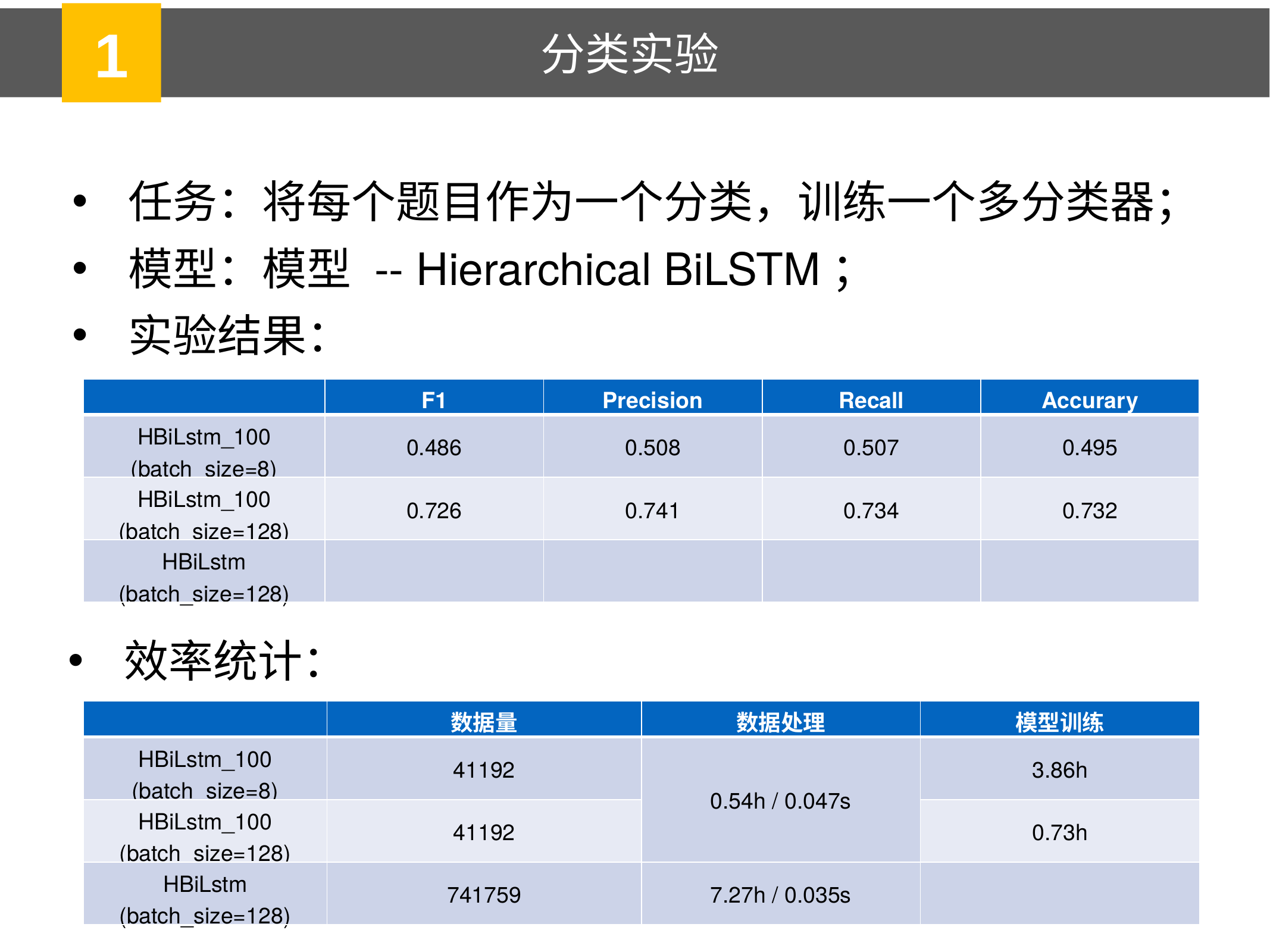

1

分类实验
任务：将每个题目作为一个分类，训练一个多分类器；
模型：模型 -- Hierarchical BiLSTM；
实验结果：
|  | F1 | Precision | Recall | Accurary |
| --- | --- | --- | --- | --- |
| HBiLstm\_100 (batch\_size=8) | 0.486 | 0.508 | 0.507 | 0.495 |
| HBiLstm\_100 (batch\_size=128) | 0.726 | 0.741 | 0.734 | 0.732 |
| HBiLstm (batch\_size=128) |  |  |  |  |
效率统计：
|  | 数据量 | 数据处理 | 模型训练 |
| --- | --- | --- | --- |
| HBiLstm\_100 (batch\_size=8) | 41192 | 0.54h / 0.047s | 3.86h |
| HBiLstm\_100 (batch\_size=128) | 41192 |  | 0.73h |
| HBiLstm (batch\_size=128) | 741759 | 7.27h / 0.035s |  |